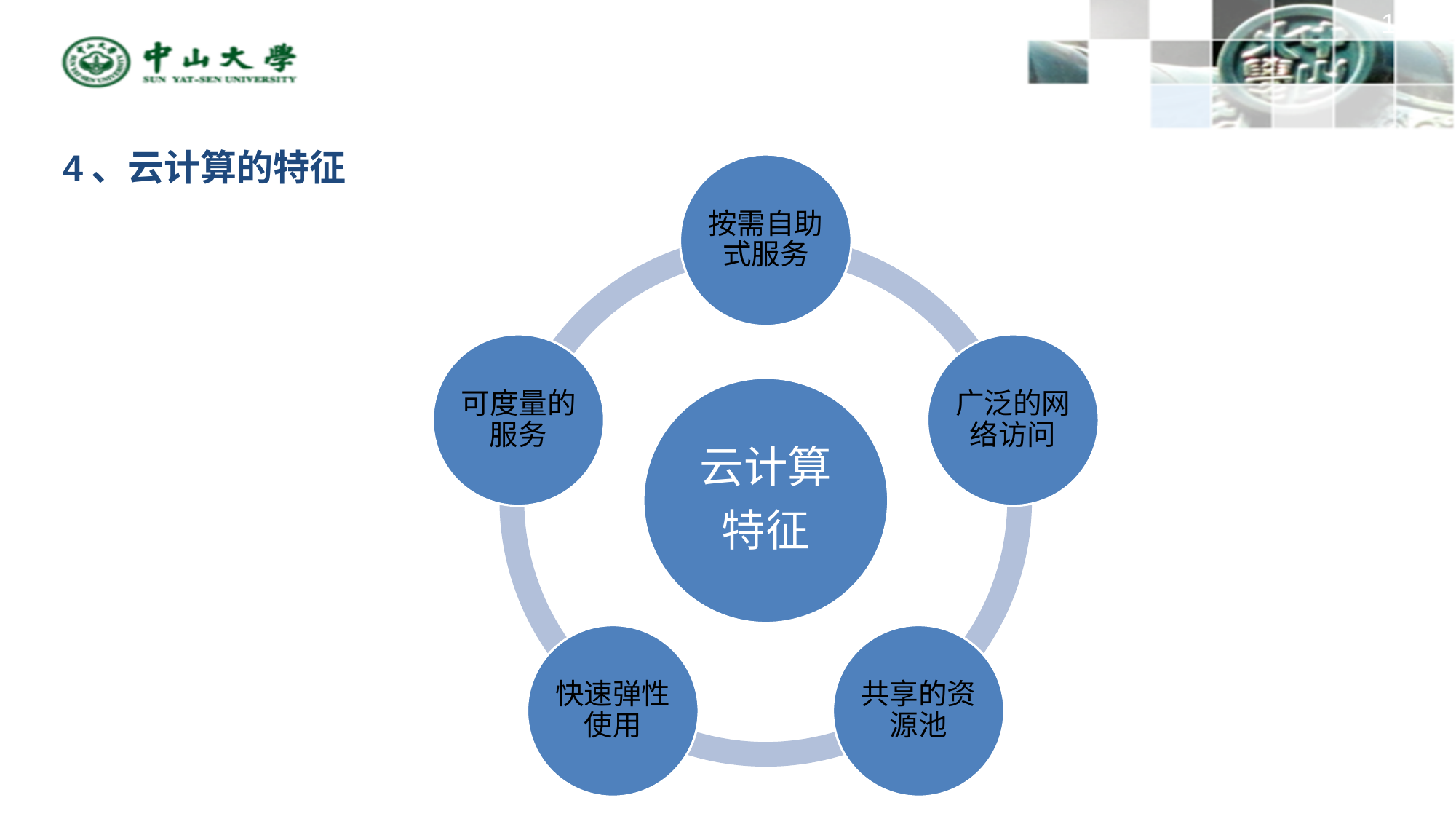

13

# 4、云计算的特征
云计算
特征
按需自助式服务
广泛的网络访问
共享的资源池
快速弹性使用
可度量的服务